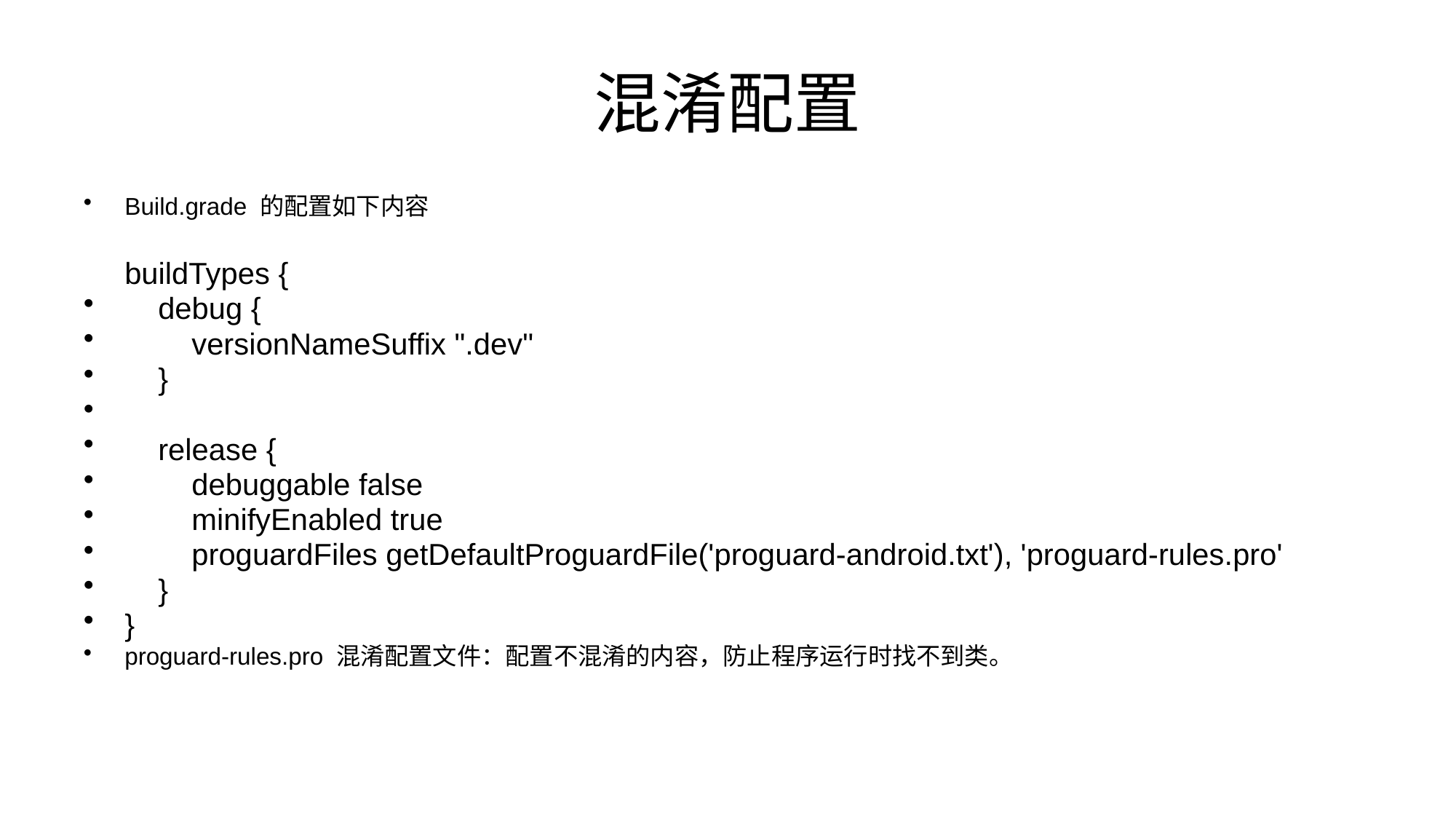

# 混淆配置
Build.grade 的配置如下内容

	buildTypes {
    debug {
        versionNameSuffix ".dev"
    }

    release {
        debuggable false
        minifyEnabled true
        proguardFiles getDefaultProguardFile('proguard-android.txt'), 'proguard-rules.pro'
    }
}
proguard-rules.pro 混淆配置文件：配置不混淆的内容，防止程序运行时找不到类。